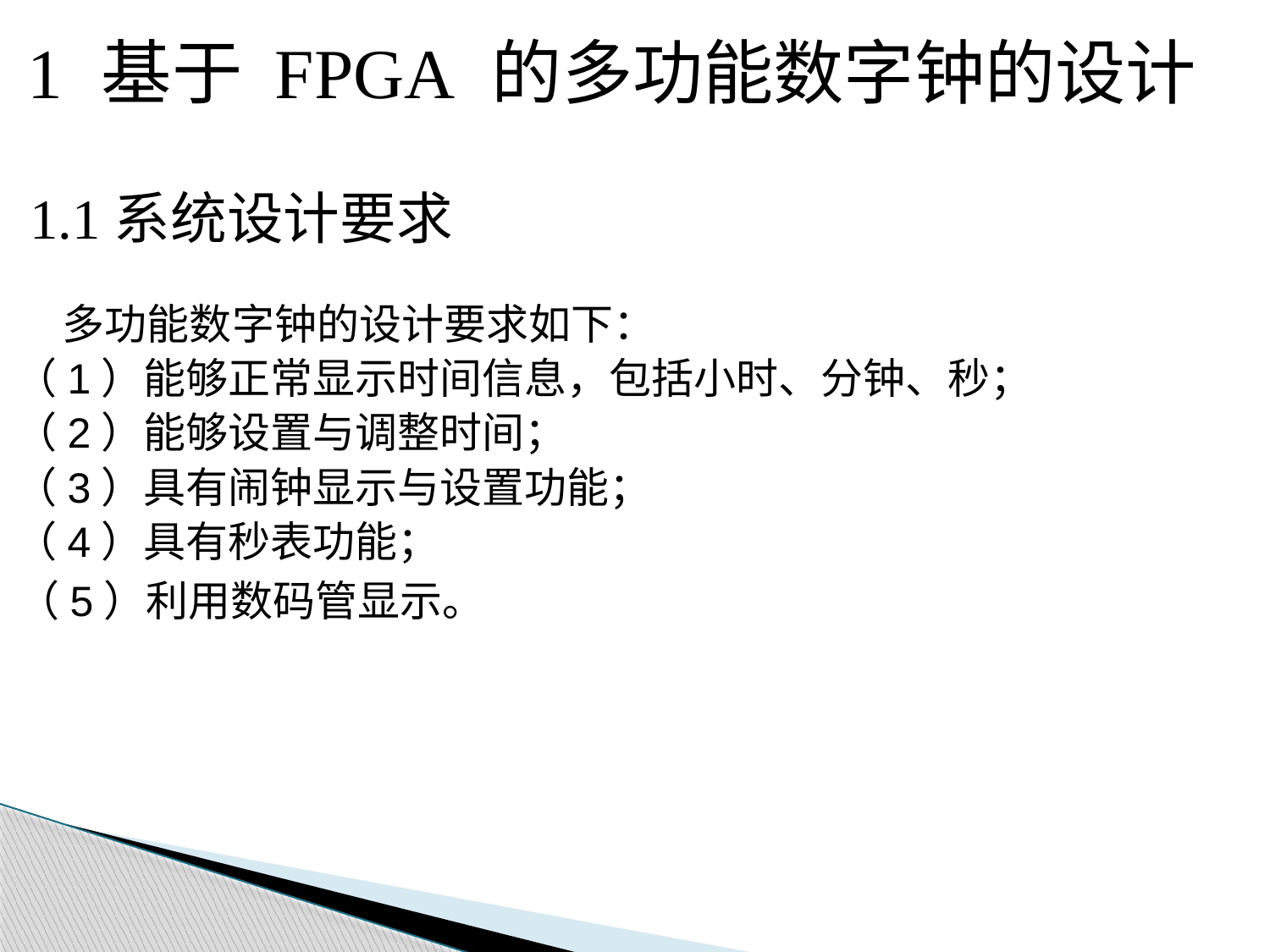

1 基于 FPGA 的多功能数字钟的设计
1.1系统设计要求
多功能数字钟的设计要求如下：
（1）能够正常显示时间信息，包括小时、分钟、秒；
（2）能够设置与调整时间；
（3）具有闹钟显示与设置功能；
（4）具有秒表功能；
（5）利用数码管显示。